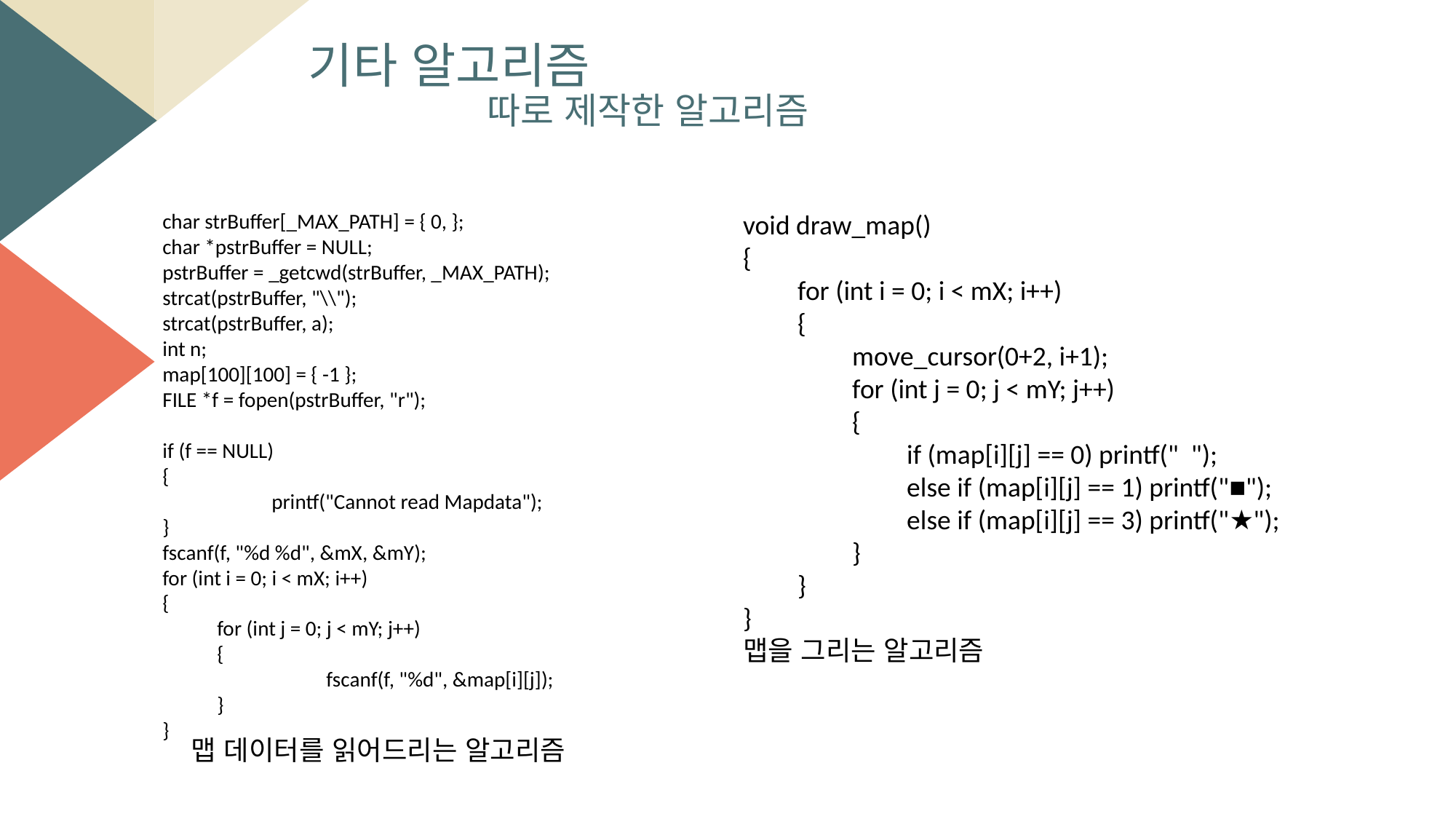

기타 알고리즘
따로 제작한 알고리즘
char strBuffer[_MAX_PATH] = { 0, };
char *pstrBuffer = NULL;
pstrBuffer = _getcwd(strBuffer, _MAX_PATH);
strcat(pstrBuffer, "\\");
strcat(pstrBuffer, a);
int n;
map[100][100] = { -1 };
FILE *f = fopen(pstrBuffer, "r");

if (f == NULL)
{
	printf("Cannot read Mapdata");
}
fscanf(f, "%d %d", &mX, &mY);
for (int i = 0; i < mX; i++)
{
for (int j = 0; j < mY; j++)
{
	fscanf(f, "%d", &map[i][j]);
}
}
void draw_map()
{
for (int i = 0; i < mX; i++)
{
move_cursor(0+2, i+1);
for (int j = 0; j < mY; j++)
{
if (map[i][j] == 0) printf("  ");
else if (map[i][j] == 1) printf("■");
else if (map[i][j] == 3) printf("★");
}
}
}
맵을 그리는 알고리즘
맵 데이터를 읽어드리는 알고리즘